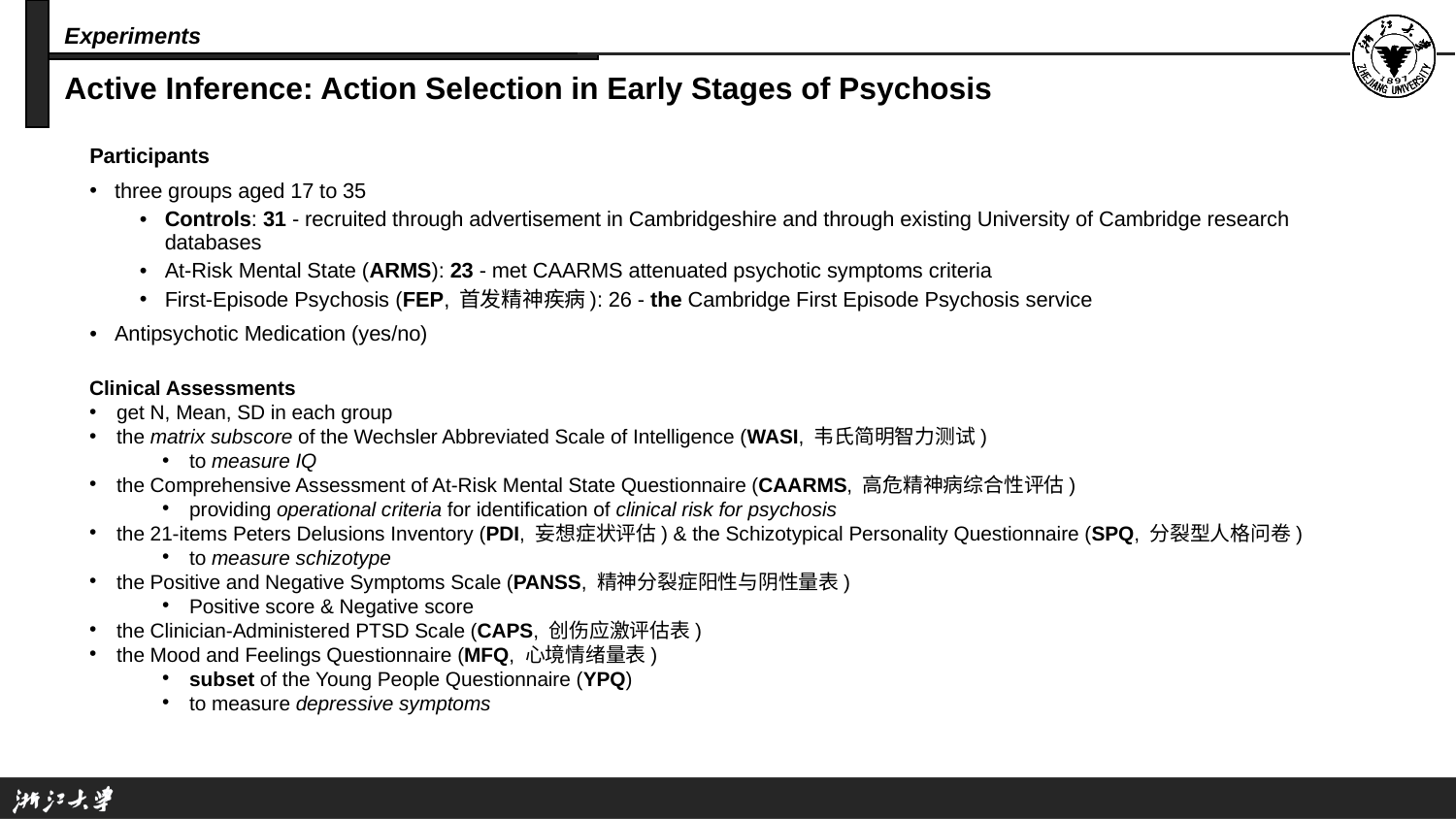

Experiments
# Active Inference: Action Selection in Early Stages of Psychosis
Participants
three groups aged 17 to 35
Controls: 31 - recruited through advertisement in Cambridgeshire and through existing University of Cambridge research databases
At-Risk Mental State (ARMS): 23 - met CAARMS attenuated psychotic symptoms criteria
First-Episode Psychosis (FEP, 首发精神疾病): 26 - the Cambridge First Episode Psychosis service
Antipsychotic Medication (yes/no)
Clinical Assessments
get N, Mean, SD in each group
the matrix subscore of the Wechsler Abbreviated Scale of Intelligence (WASI, 韦氏简明智力测试)
to measure IQ
the Comprehensive Assessment of At-Risk Mental State Questionnaire (CAARMS, 高危精神病综合性评估)
providing operational criteria for identification of clinical risk for psychosis
the 21-items Peters Delusions Inventory (PDI, 妄想症状评估) & the Schizotypical Personality Questionnaire (SPQ, 分裂型人格问卷)
to measure schizotype
the Positive and Negative Symptoms Scale (PANSS, 精神分裂症阳性与阴性量表)
Positive score & Negative score
the Clinician-Administered PTSD Scale (CAPS, 创伤应激评估表)
the Mood and Feelings Questionnaire (MFQ, 心境情绪量表)
subset of the Young People Questionnaire (YPQ)
to measure depressive symptoms